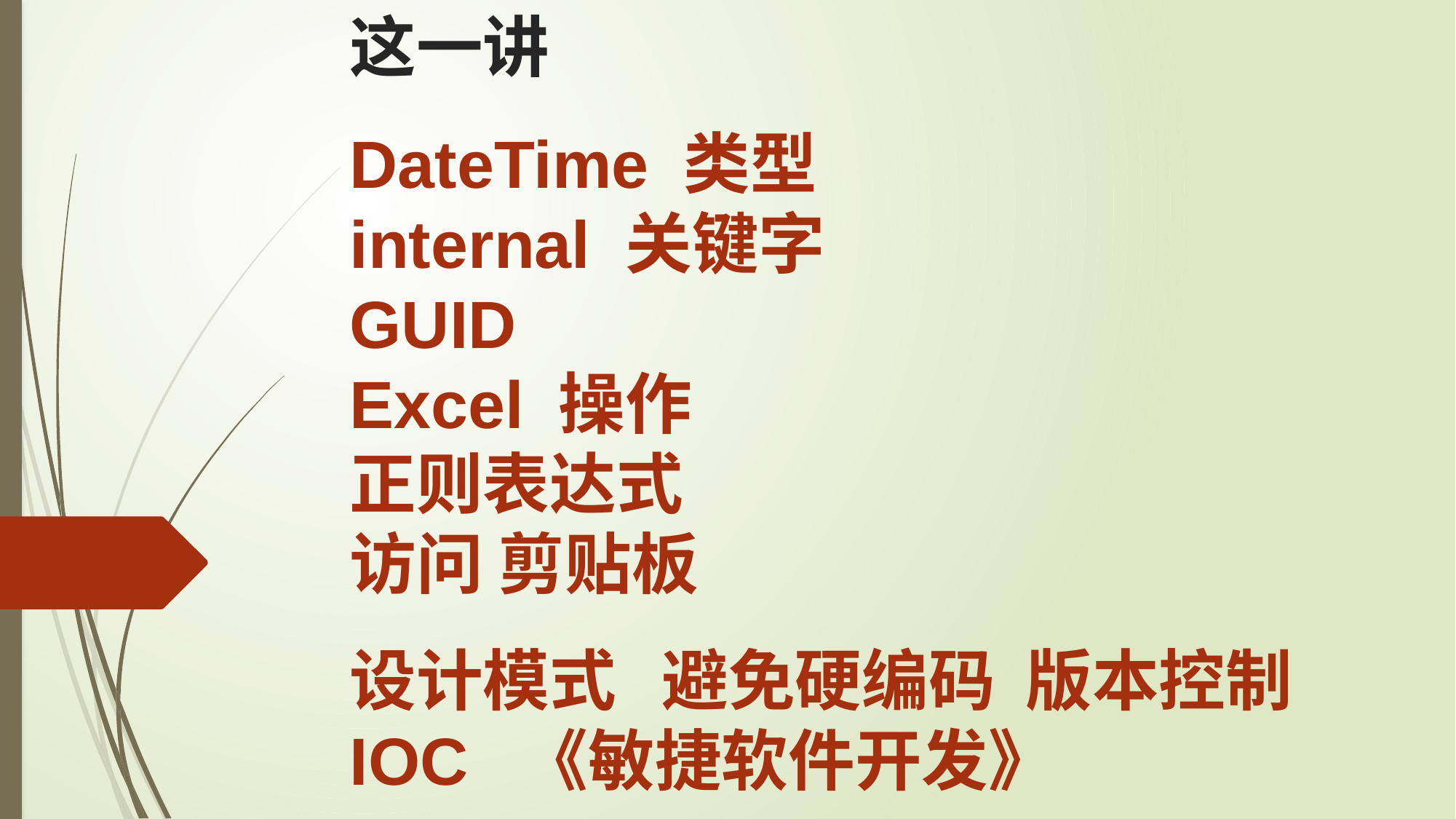

这一讲

DateTime 类型
internal 关键字
GUID
Excel 操作
正则表达式
访问 剪贴板

设计模式   避免硬编码  版本控制
IOC  《敏捷软件开发》